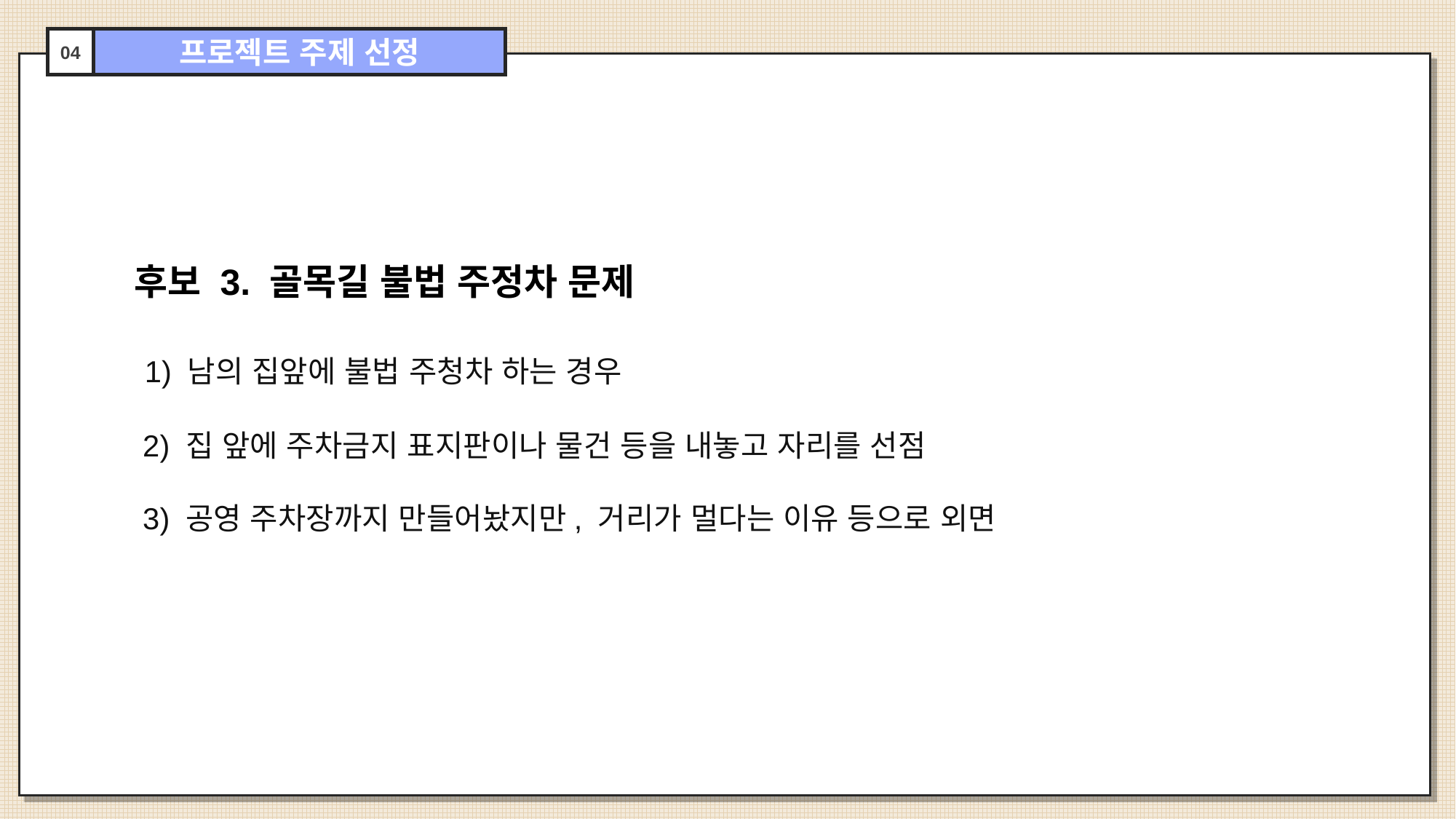

04
프로젝트 주제 선정

후보 3. 골목길 불법 주정차 문제

 1) 남의 집앞에 불법 주청차 하는 경우

 2) 집 앞에 주차금지 표지판이나 물건 등을 내놓고 자리를 선점

 3) 공영 주차장까지 만들어놨지만, 거리가 멀다는 이유 등으로 외면